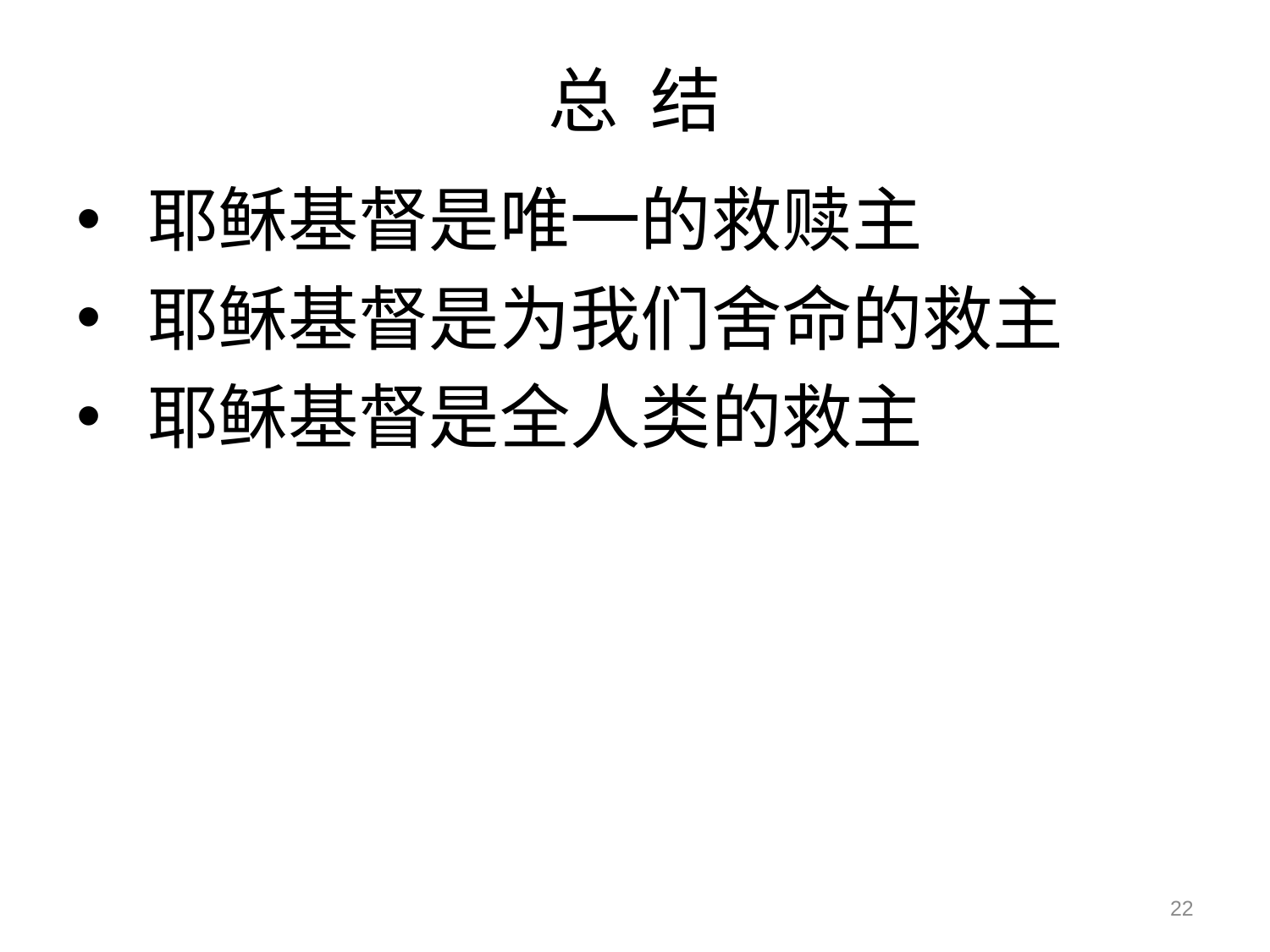

# 总  结
耶稣基督是唯一的救赎主
耶稣基督是为我们舍命的救主
耶稣基督是全人类的救主
22